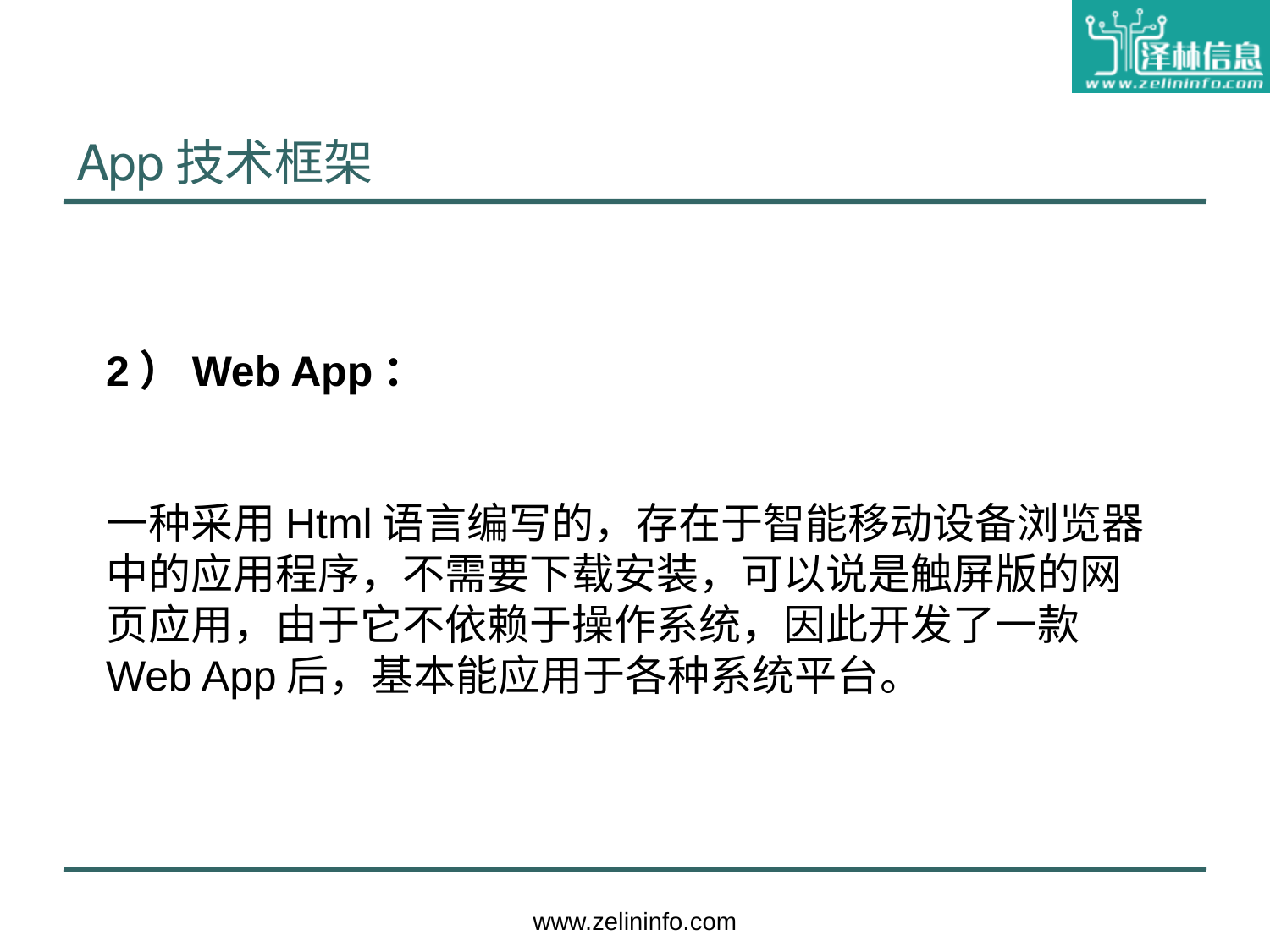

# App技术框架
2）Web App：

一种采用Html语言编写的，存在于智能移动设备浏览器中的应用程序，不需要下载安装，可以说是触屏版的网页应用，由于它不依赖于操作系统，因此开发了一款Web App后，基本能应用于各种系统平台。